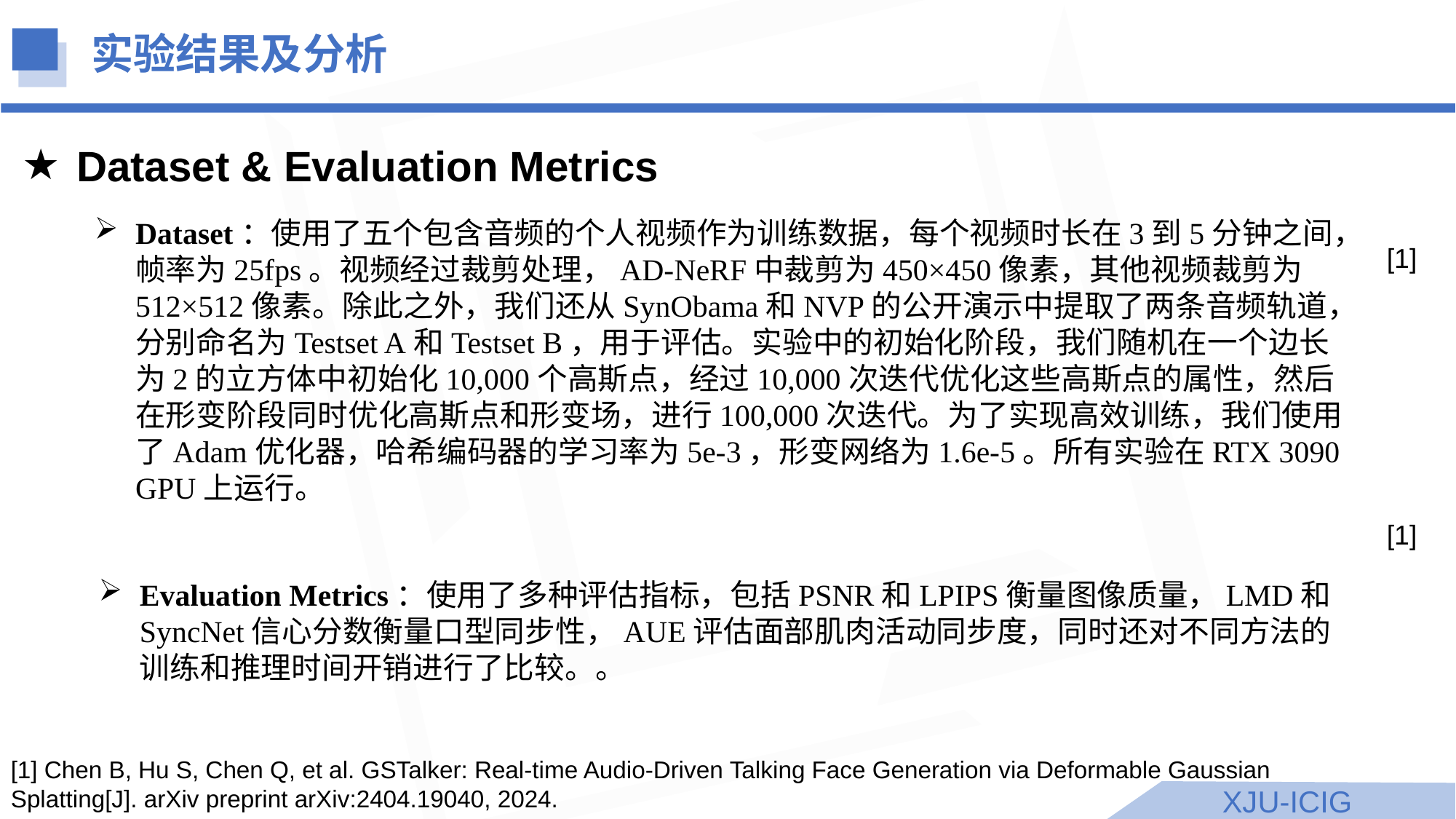

实验结果及分析

Dataset & Evaluation Metrics
Dataset：使用了五个包含音频的个人视频作为训练数据，每个视频时长在3到5分钟之间，帧率为25fps。视频经过裁剪处理，AD-NeRF中裁剪为450×450像素，其他视频裁剪为512×512像素。除此之外，我们还从SynObama和NVP的公开演示中提取了两条音频轨道，分别命名为Testset A和Testset B，用于评估。实验中的初始化阶段，我们随机在一个边长为2的立方体中初始化10,000个高斯点，经过10,000次迭代优化这些高斯点的属性，然后在形变阶段同时优化高斯点和形变场，进行100,000次迭代。为了实现高效训练，我们使用了Adam优化器，哈希编码器的学习率为5e-3，形变网络为1.6e-5。所有实验在RTX 3090 GPU上运行。
[1]
[1]
Evaluation Metrics：使用了多种评估指标，包括PSNR和LPIPS衡量图像质量，LMD和SyncNet信心分数衡量口型同步性，AUE评估面部肌肉活动同步度，同时还对不同方法的训练和推理时间开销进行了比较。。
[1] Chen B, Hu S, Chen Q, et al. GSTalker: Real-time Audio-Driven Talking Face Generation via Deformable Gaussian Splatting[J]. arXiv preprint arXiv:2404.19040, 2024.
XJU-ICIG